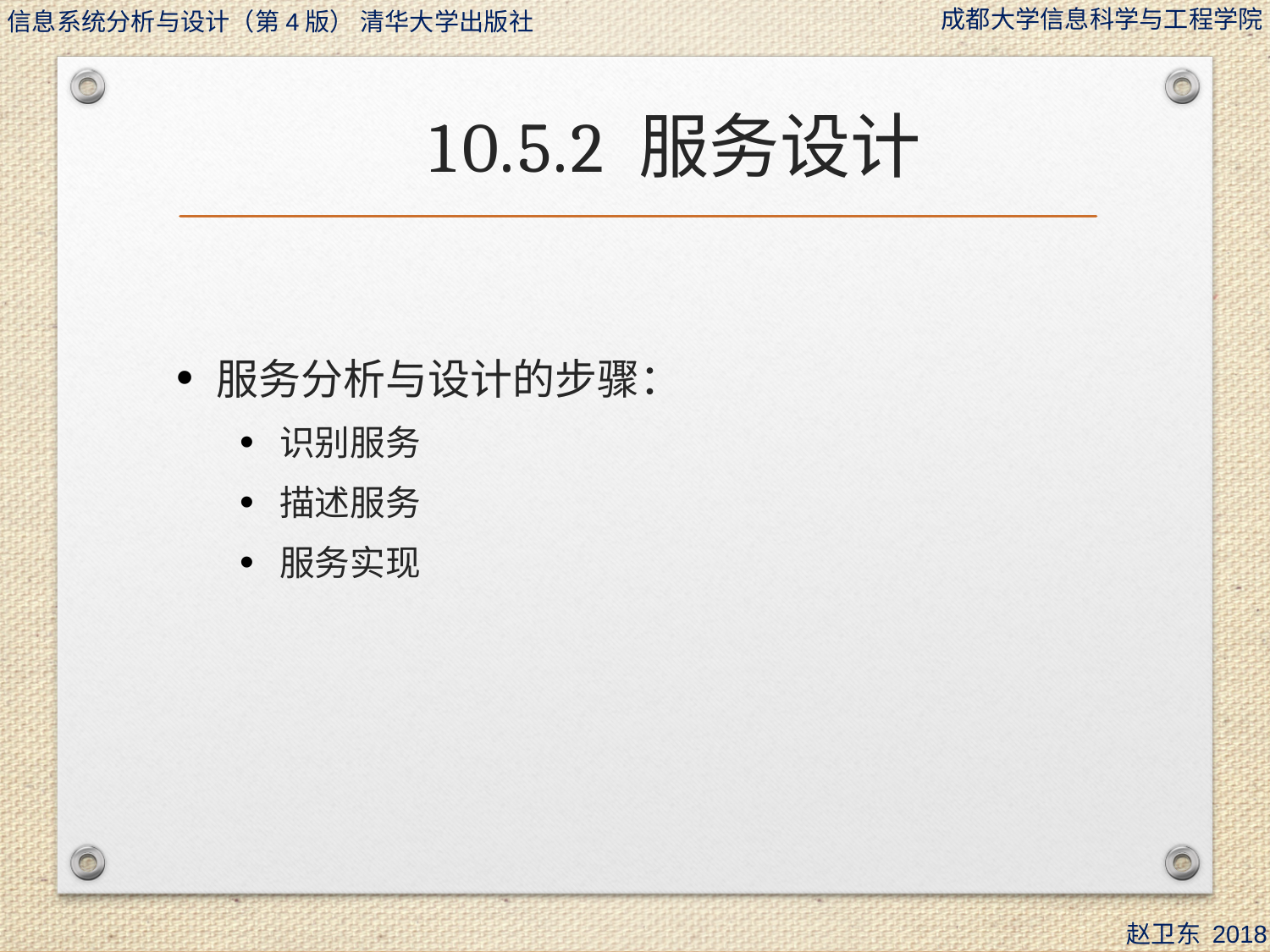

# 10.5.2 服务设计
服务分析与设计的步骤：
识别服务
描述服务
服务实现